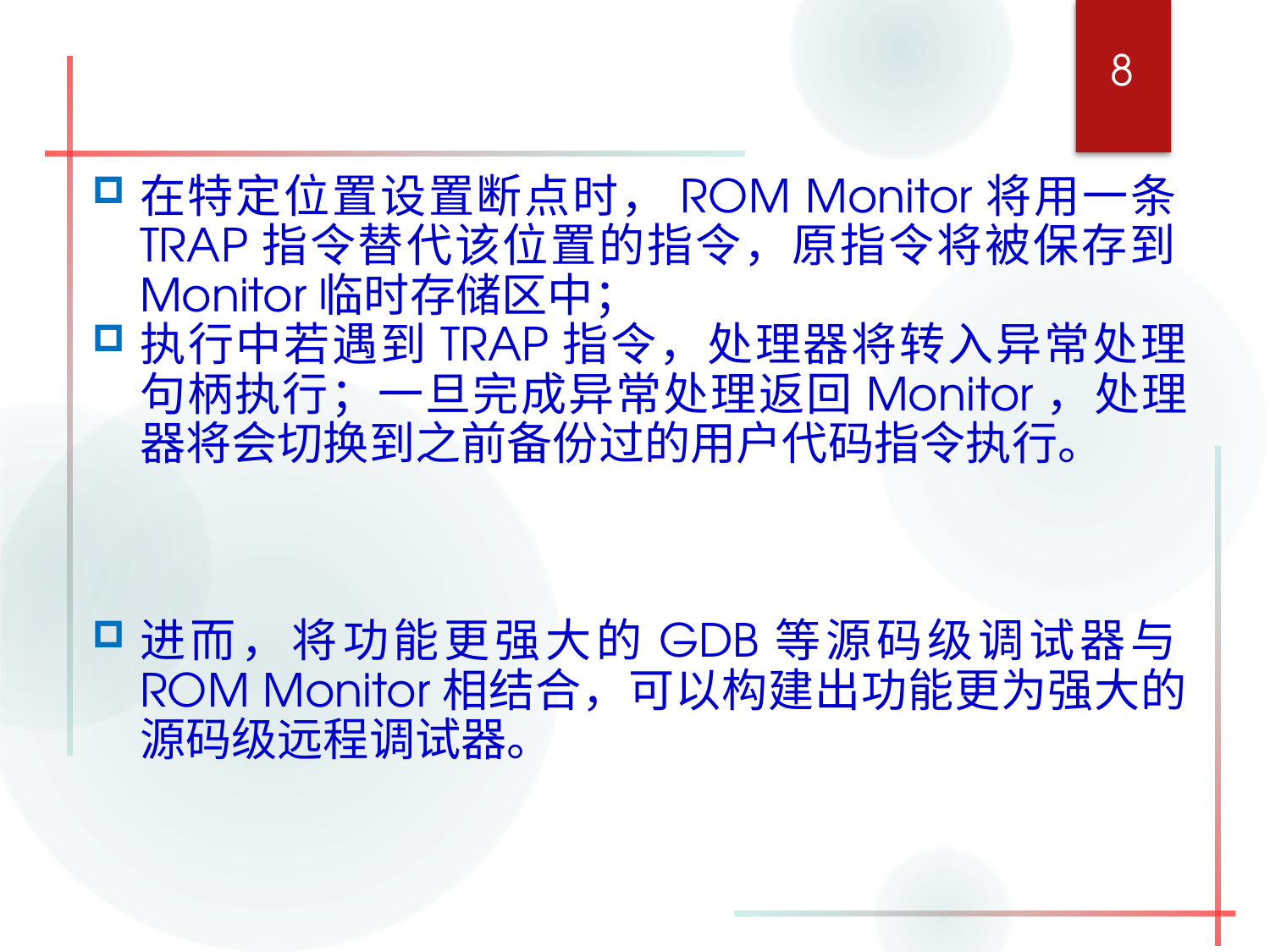

8
#
在特定位置设置断点时，ROM Monitor将用一条TRAP指令替代该位置的指令，原指令将被保存到Monitor临时存储区中；
执行中若遇到TRAP指令，处理器将转入异常处理句柄执行；一旦完成异常处理返回Monitor，处理器将会切换到之前备份过的用户代码指令执行。

进而，将功能更强大的GDB等源码级调试器与ROM Monitor相结合，可以构建出功能更为强大的源码级远程调试器。